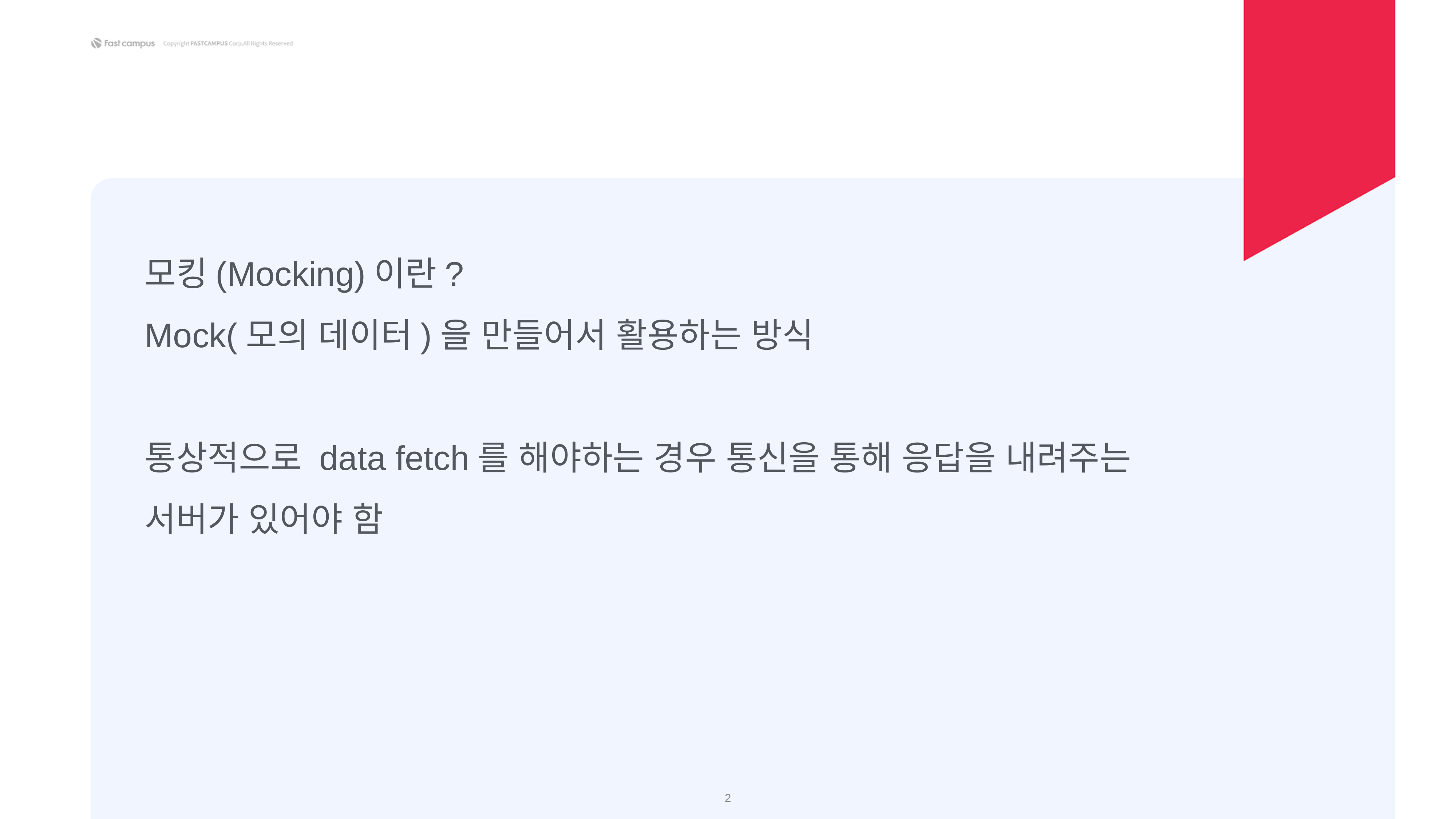

모킹(Mocking)이란?
Mock(모의 데이터)을 만들어서 활용하는 방식

통상적으로 data fetch를 해야하는 경우 통신을 통해 응답을 내려주는
서버가 있어야 함

2